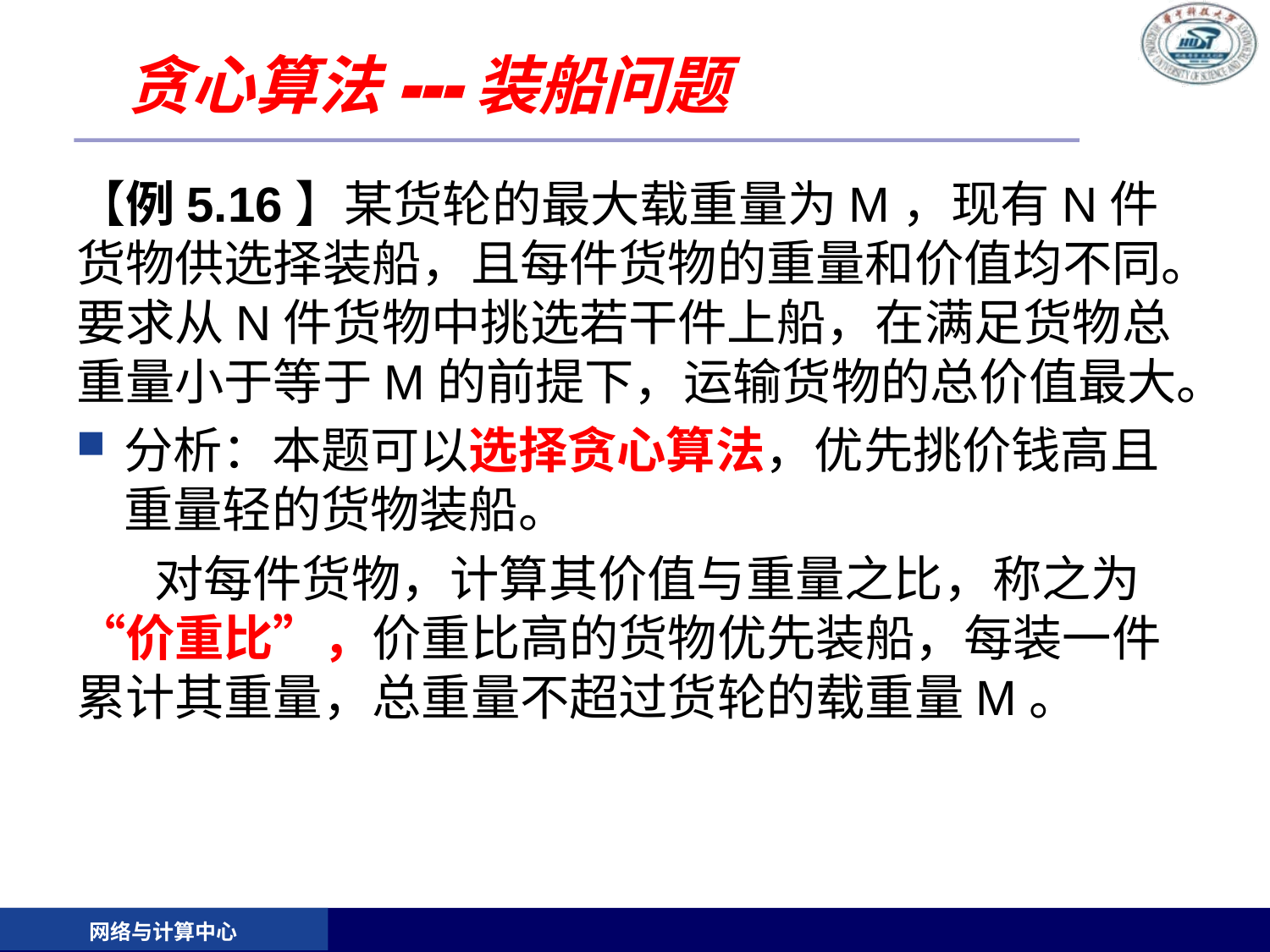

# 贪心算法---装船问题
【例5.16】某货轮的最大载重量为M，现有N件货物供选择装船，且每件货物的重量和价值均不同。要求从N件货物中挑选若干件上船，在满足货物总重量小于等于M的前提下，运输货物的总价值最大。
分析：本题可以选择贪心算法，优先挑价钱高且重量轻的货物装船。
      对每件货物，计算其价值与重量之比，称之为“价重比”，价重比高的货物优先装船，每装一件累计其重量，总重量不超过货轮的载重量M。

网络与计算中心